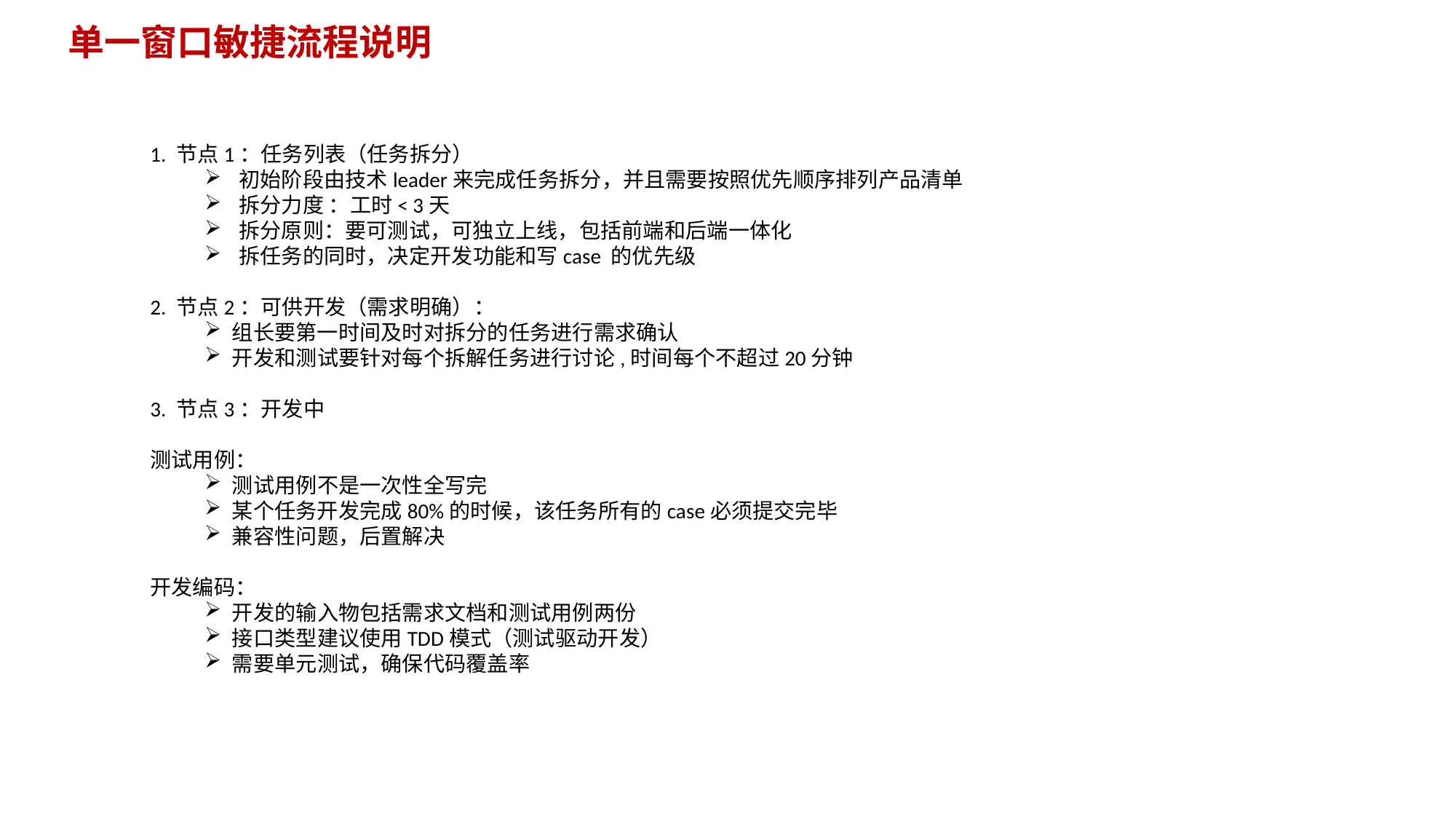

单一窗口敏捷流程说明

1. 节点1：任务列表（任务拆分）
初始阶段由技术leader来完成任务拆分，并且需要按照优先顺序排列产品清单
拆分力度 ：工时< 3天
拆分原则：要可测试，可独立上线，包括前端和后端一体化
拆任务的同时，决定开发功能和写case 的优先级

2. 节点2：可供开发（需求明确）：
组长要第一时间及时对拆分的任务进行需求确认
开发和测试要针对每个拆解任务进行讨论,时间每个不超过20分钟

3. 节点3：开发中

测试用例：
测试用例不是一次性全写完
某个任务开发完成80%的时候，该任务所有的case必须提交完毕
兼容性问题，后置解决

开发编码：
开发的输入物包括需求文档和测试用例两份
接口类型建议使用TDD模式（测试驱动开发）
需要单元测试，确保代码覆盖率